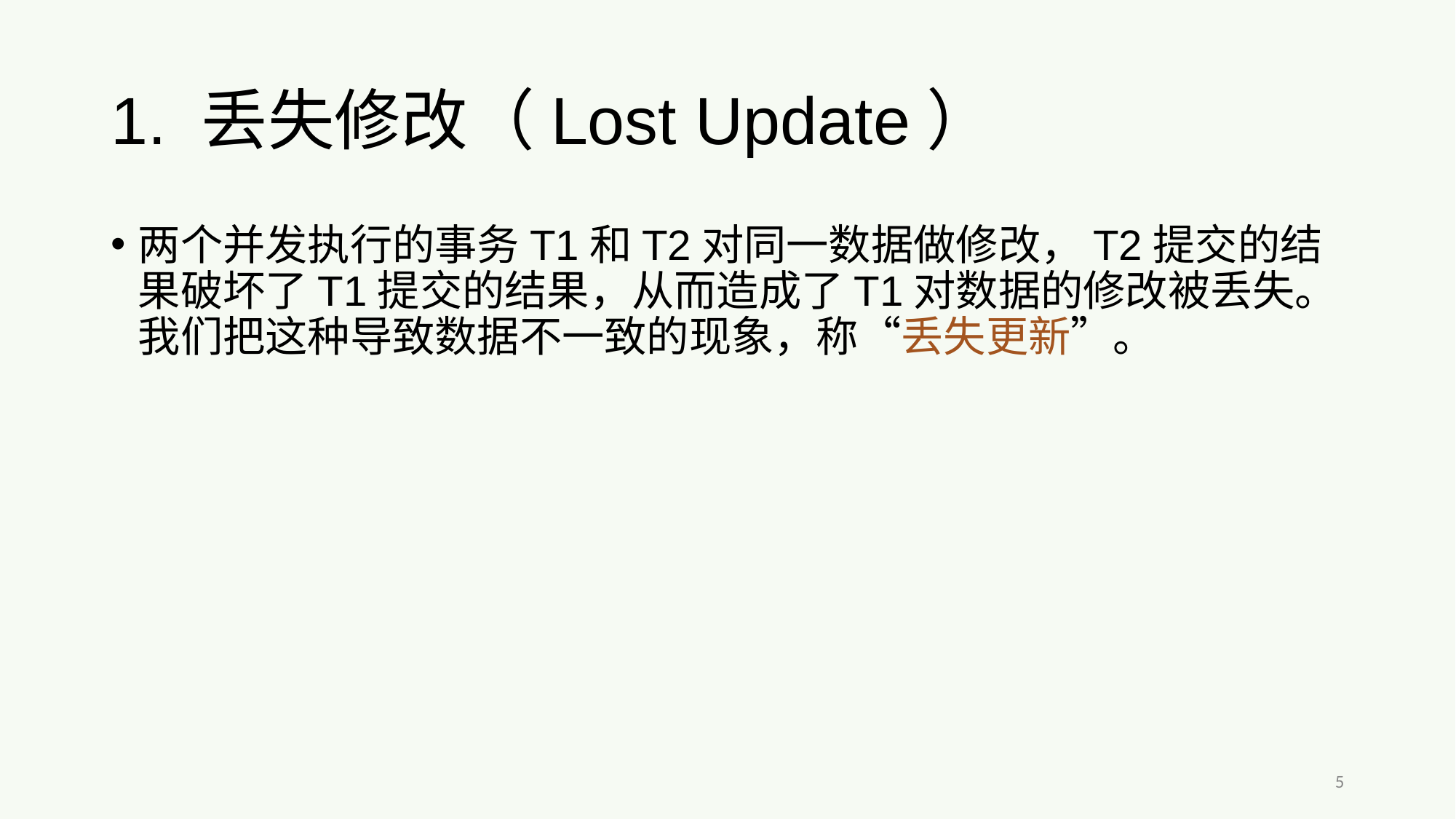

# 1. 丢失修改（Lost Update）
两个并发执行的事务T1和T2对同一数据做修改，T2提交的结果破坏了T1提交的结果，从而造成了T1对数据的修改被丢失。我们把这种导致数据不一致的现象，称“丢失更新”。

5